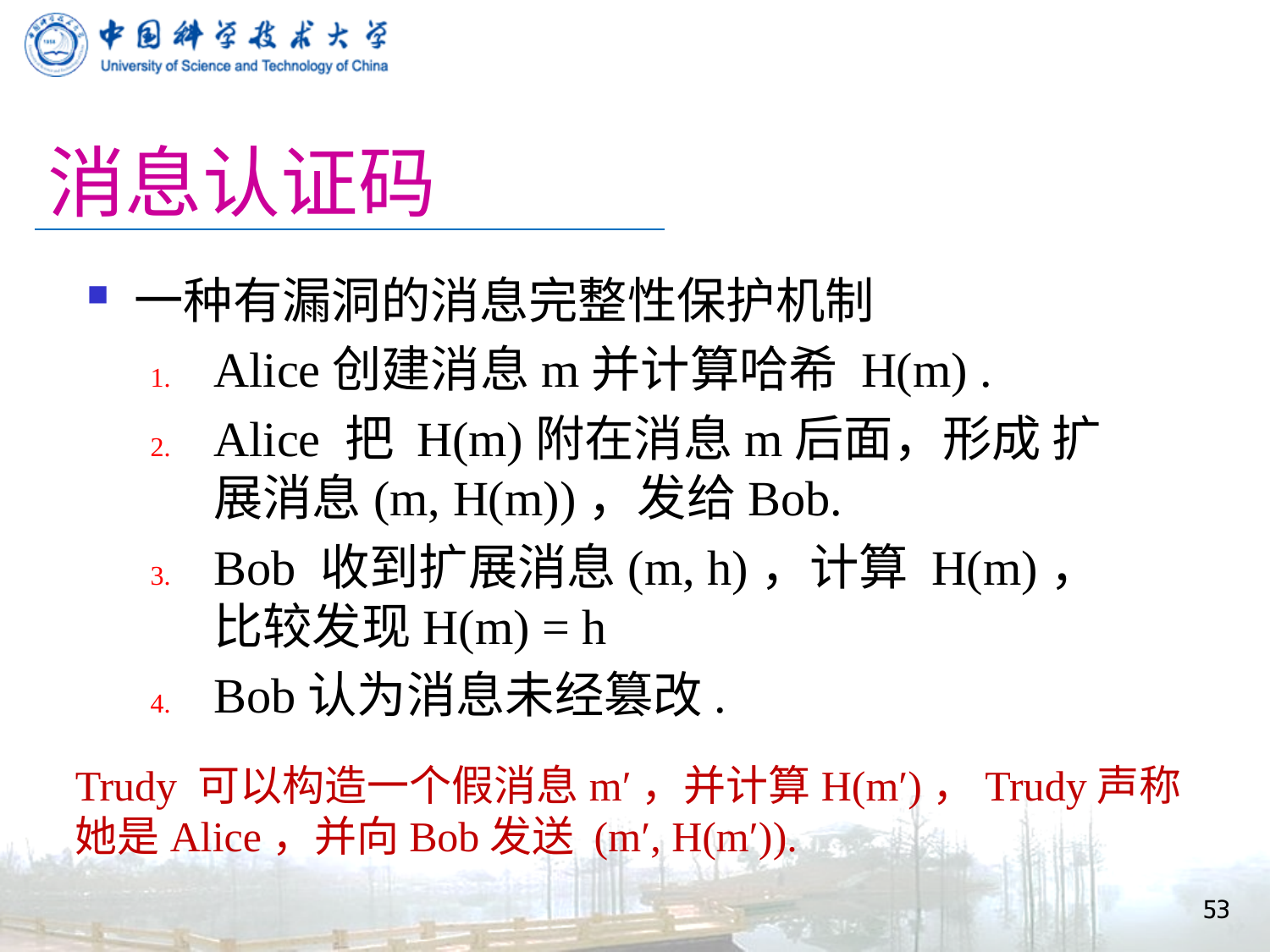

# 消息认证码
一种有漏洞的消息完整性保护机制
Alice创建消息m并计算哈希 H(m) .
Alice 把 H(m)附在消息m后面，形成 扩展消息(m, H(m))，发给Bob.
Bob 收到扩展消息(m, h)，计算 H(m)，比较发现H(m) = h
Bob认为消息未经篡改.

Trudy 可以构造一个假消息m′，并计算H(m′)，Trudy声称她是Alice，并向Bob发送 (m′, H(m′)).
53